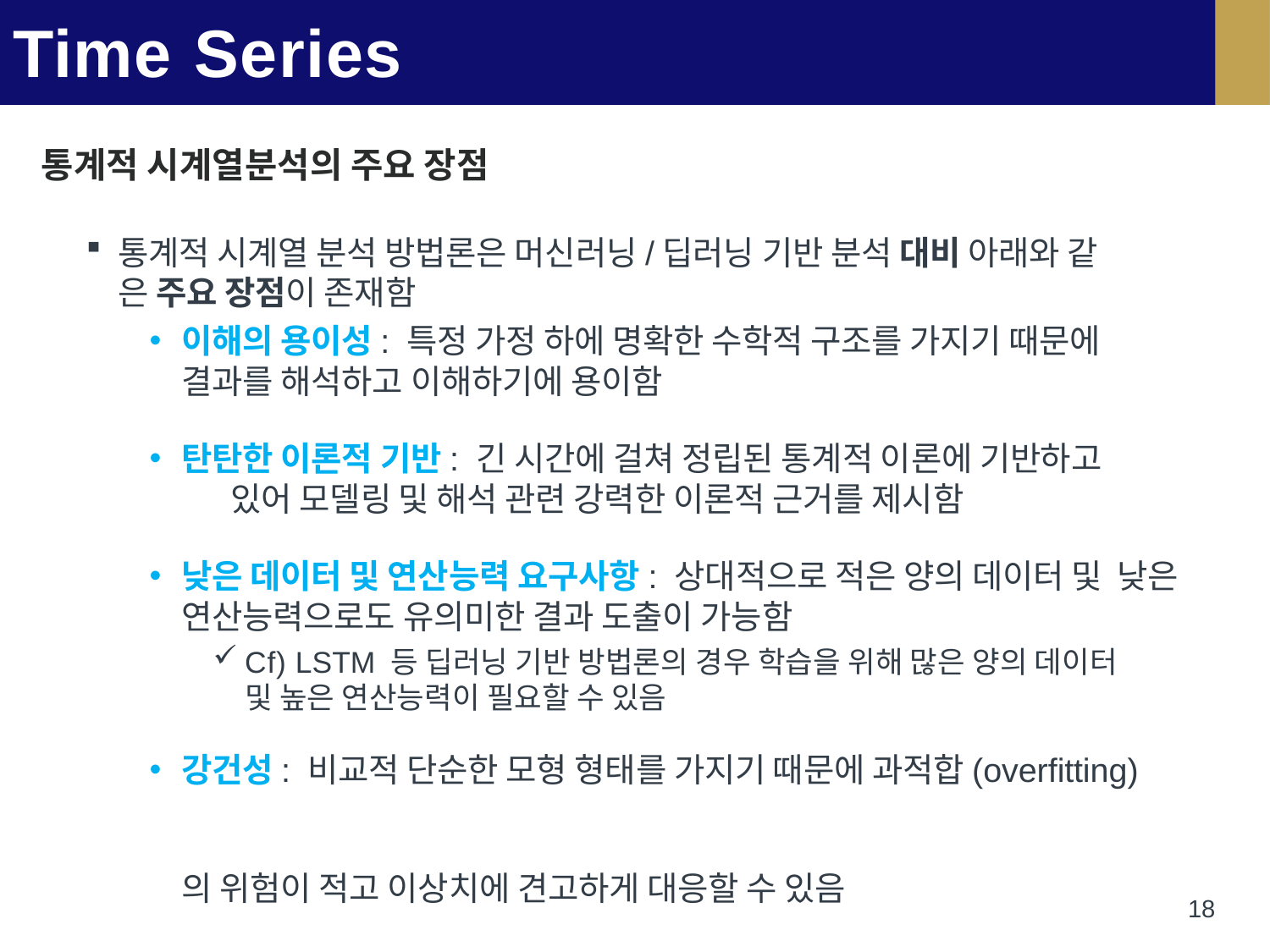

# Time Series Analysis
통계적 시계열분석의 주요 장점

통계적 시계열 분석 방법론은 머신러닝/딥러닝 기반 분석 대비 아래와 같
은 주요 장점이 존재함
이해의 용이성: 특정 가정 하에 명확한 수학적 구조를 가지기 때문에  결과를 해석하고 이해하기에 용이함

탄탄한 이론적 기반: 긴 시간에 걸쳐 정립된 통계적 이론에 기반하고
있어 모델링 및 해석 관련 강력한 이론적 근거를 제시함

낮은 데이터 및 연산능력 요구사항: 상대적으로 적은 양의 데이터 및  낮은 연산능력으로도 유의미한 결과 도출이 가능함
Cf) LSTM 등 딥러닝 기반 방법론의 경우 학습을 위해 많은 양의 데이터
및 높은 연산능력이 필요할 수 있음

강건성: 비교적 단순한 모형 형태를 가지기 때문에 과적합(overfitting)
의 위험이 적고 이상치에 견고하게 대응할 수 있음
18